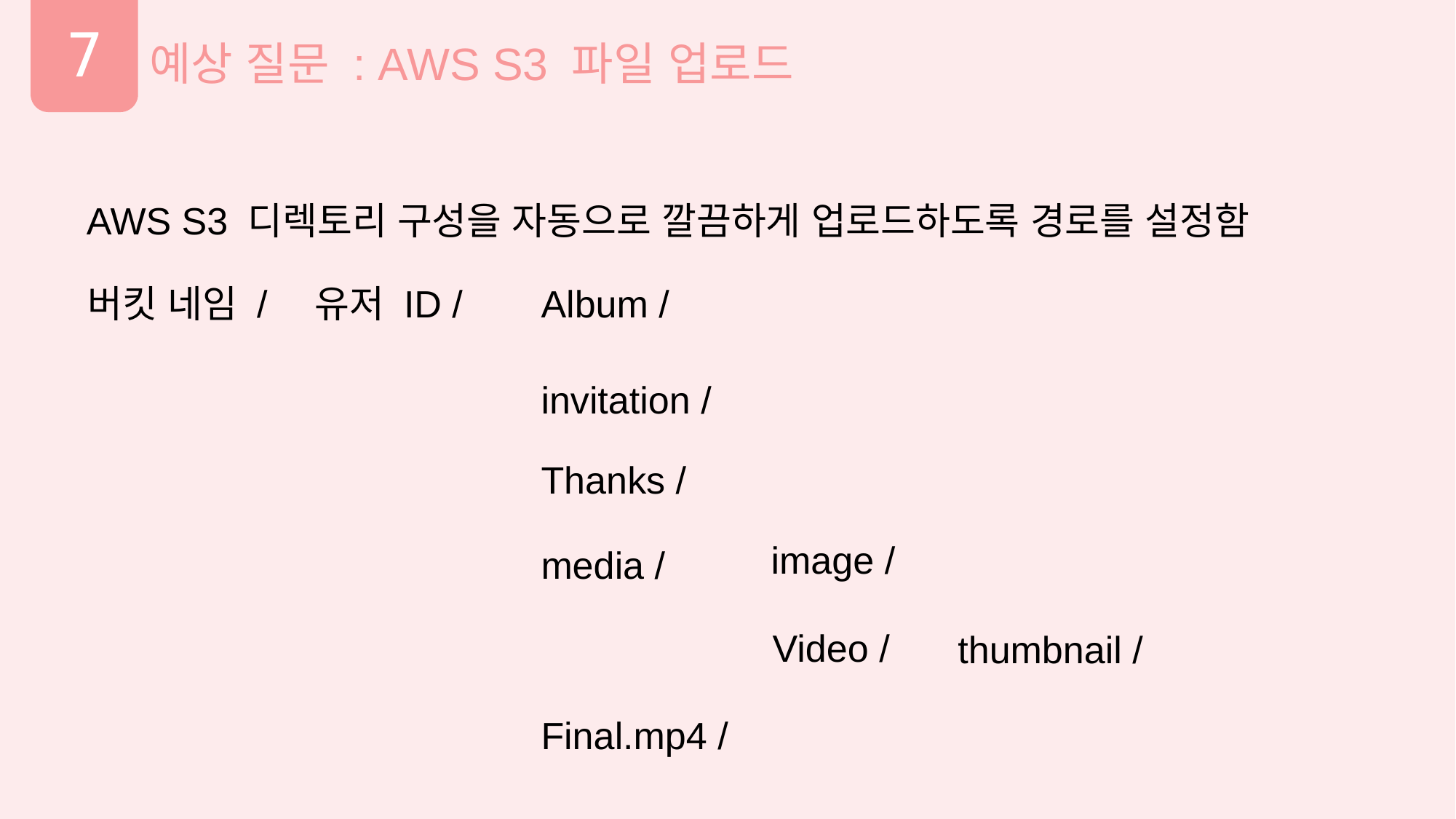

7
예상 질문 : AWS S3 파일 업로드
AWS S3 디렉토리 구성을 자동으로 깔끔하게 업로드하도록 경로를 설정함
유저 ID /
Album /
버킷 네임 /
invitation /
Thanks /
image /
media /
Video /
thumbnail /
Final.mp4 /